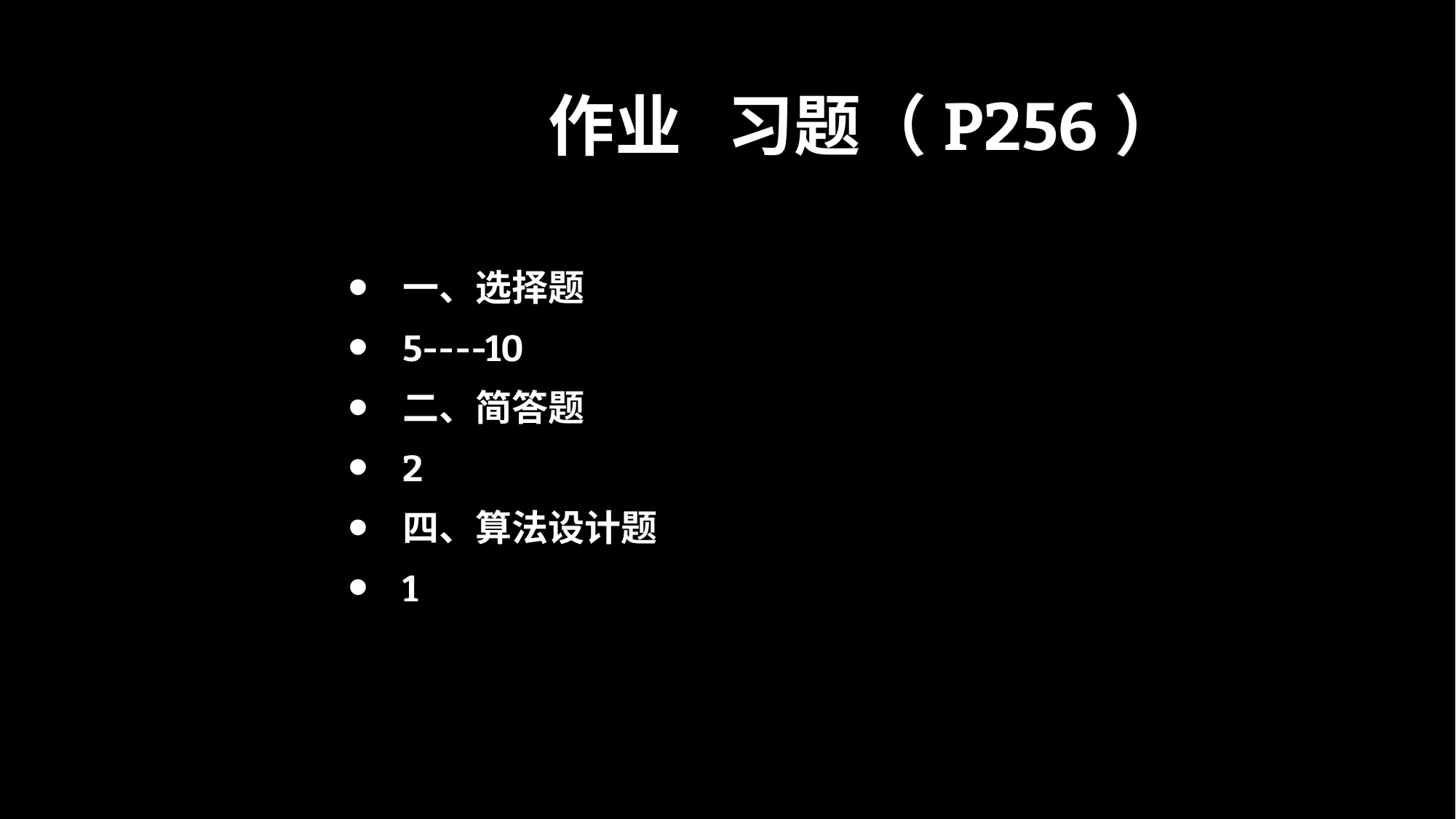

# 作业   习题（P256）
一、选择题
5----10
二、简答题
2
四、算法设计题
1